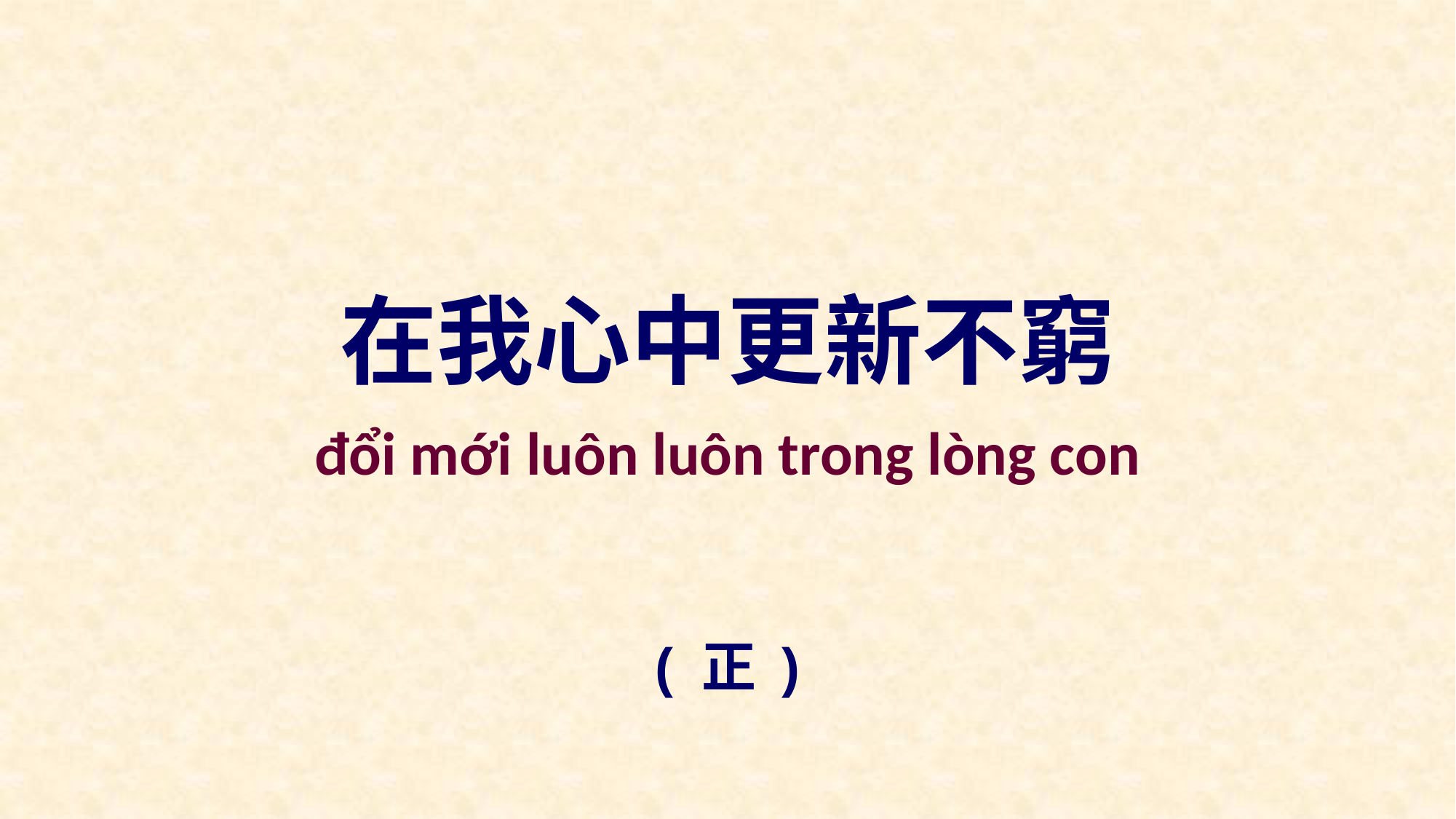

在我心中更新不窮
đổi mới luôn luôn trong lòng con
( 正 )